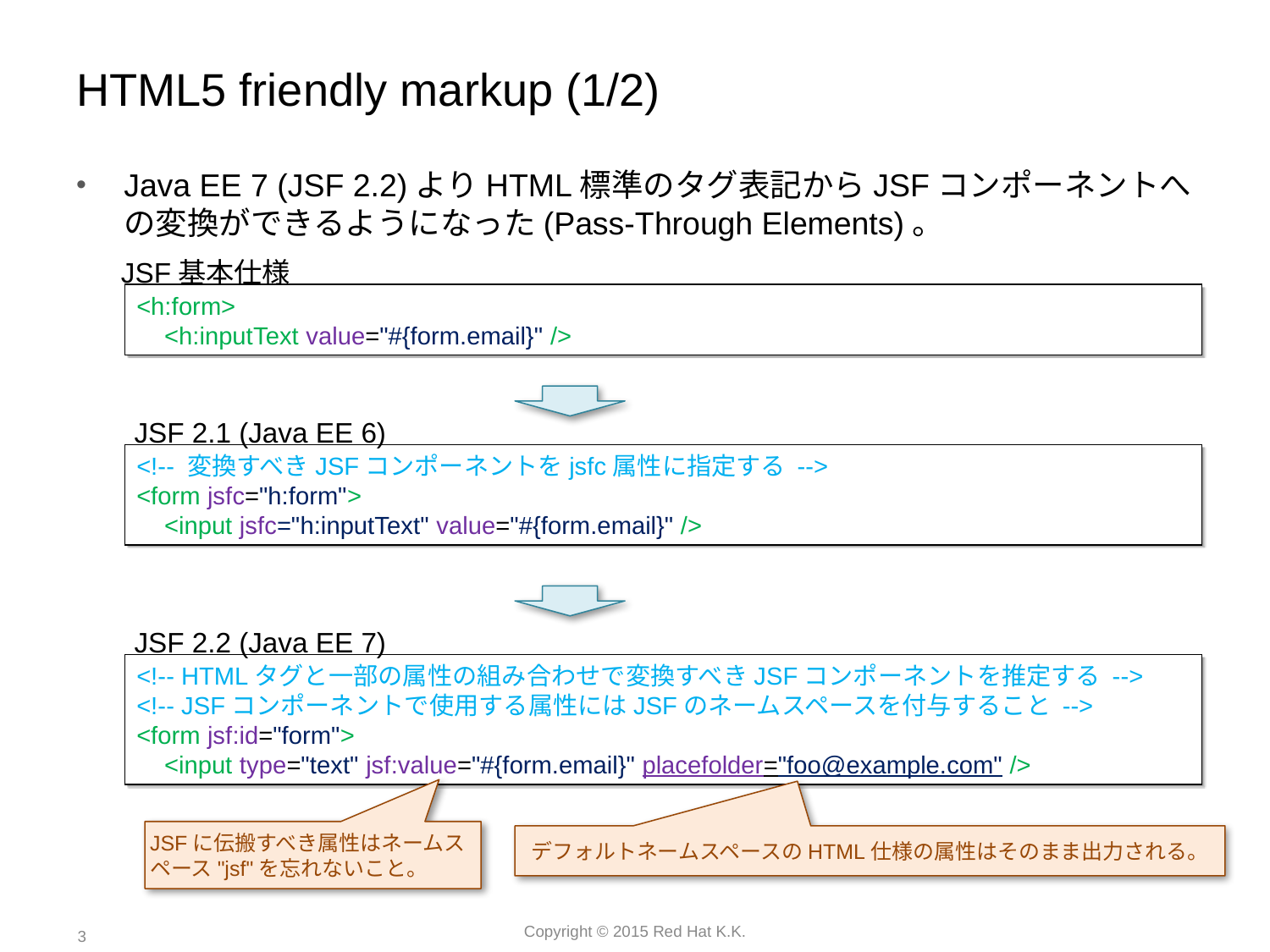

# HTML5 friendly markup (1/2)
Java EE 7 (JSF 2.2)よりHTML標準のタグ表記からJSFコンポーネントへの変換ができるようになった(Pass-Through Elements)。
JSF基本仕様
<h:form>
    <h:inputText value="#{form.email}" />

JSF 2.1 (Java EE 6)
<!-- 変換すべきJSFコンポーネントをjsfc属性に指定する -->
<form jsfc="h:form">
    <input jsfc="h:inputText" value="#{form.email}" />

JSF 2.2 (Java EE 7)
<!-- HTMLタグと一部の属性の組み合わせで変換すべきJSFコンポーネントを推定する -->
<!-- JSFコンポーネントで使用する属性にはJSFのネームスペースを付与すること -->
<form jsf:id="form">
    <input type="text" jsf:value="#{form.email}" placefolder="foo@example.com" />
JSFに伝搬すべき属性はネームスペース"jsf"を忘れないこと。
デフォルトネームスペースのHTML仕様の属性はそのまま出力される。
3
Copyright © 2015 Red Hat K.K.